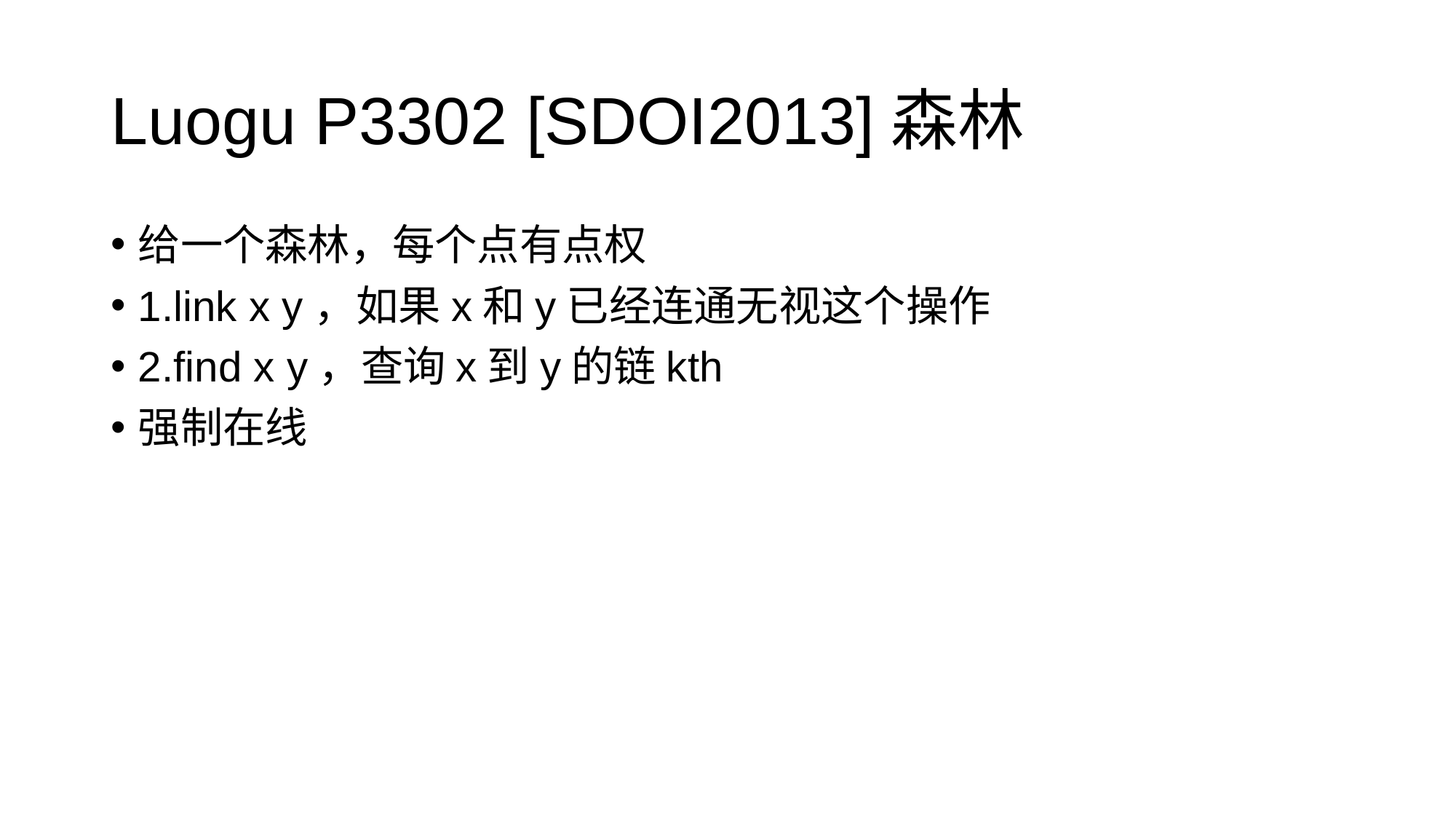

# Luogu P3302 [SDOI2013]森林
给一个森林，每个点有点权
1.link x y，如果x和y已经连通无视这个操作
2.find x y，查询x到y的链kth
强制在线